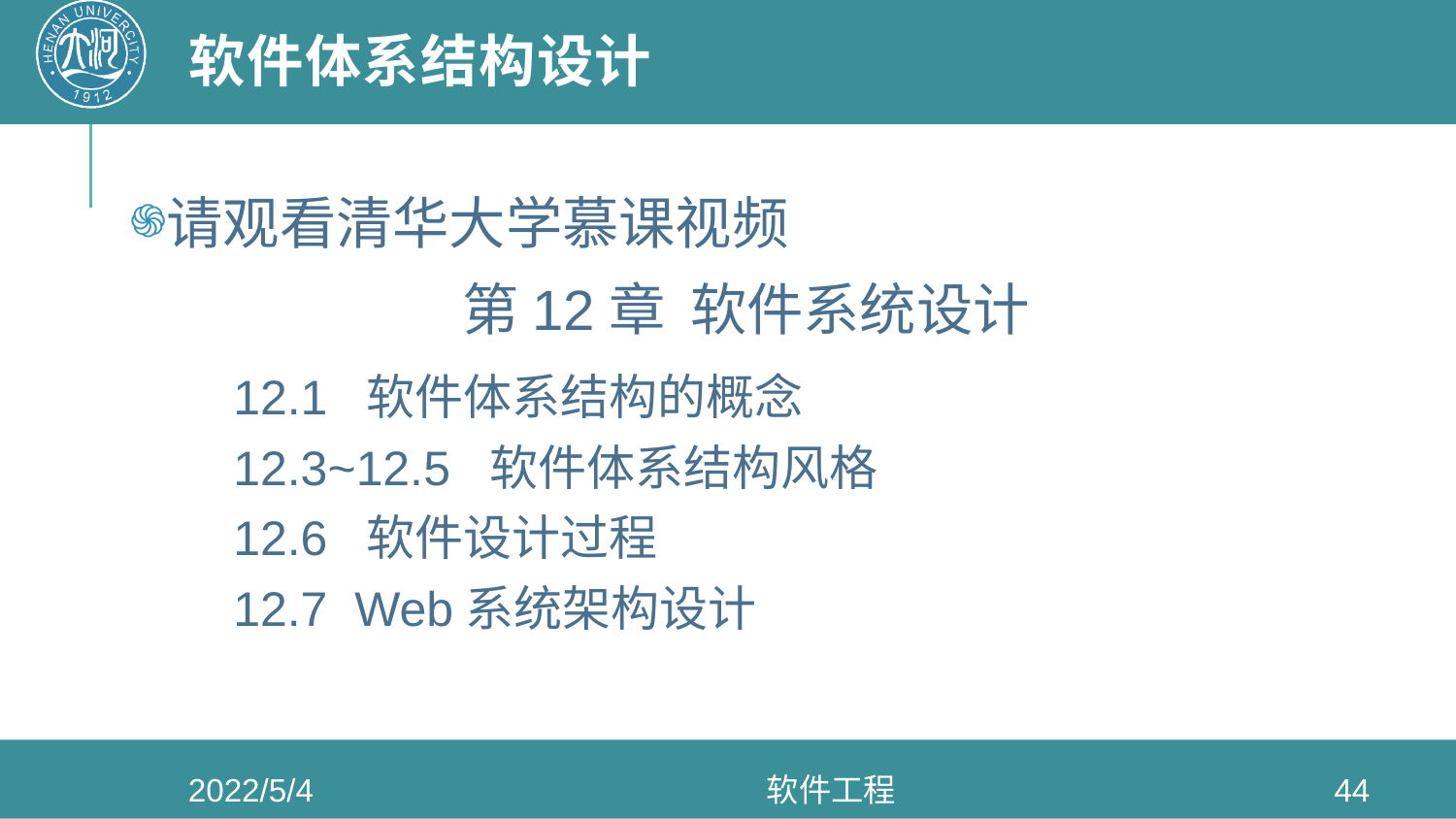

# 软件体系结构设计
请观看清华大学慕课视频
第12章  软件系统设计
12.1  软件体系结构的概念
12.3~12.5  软件体系结构风格
12.6  软件设计过程
12.7  Web系统架构设计
2022/5/4
软件工程
44